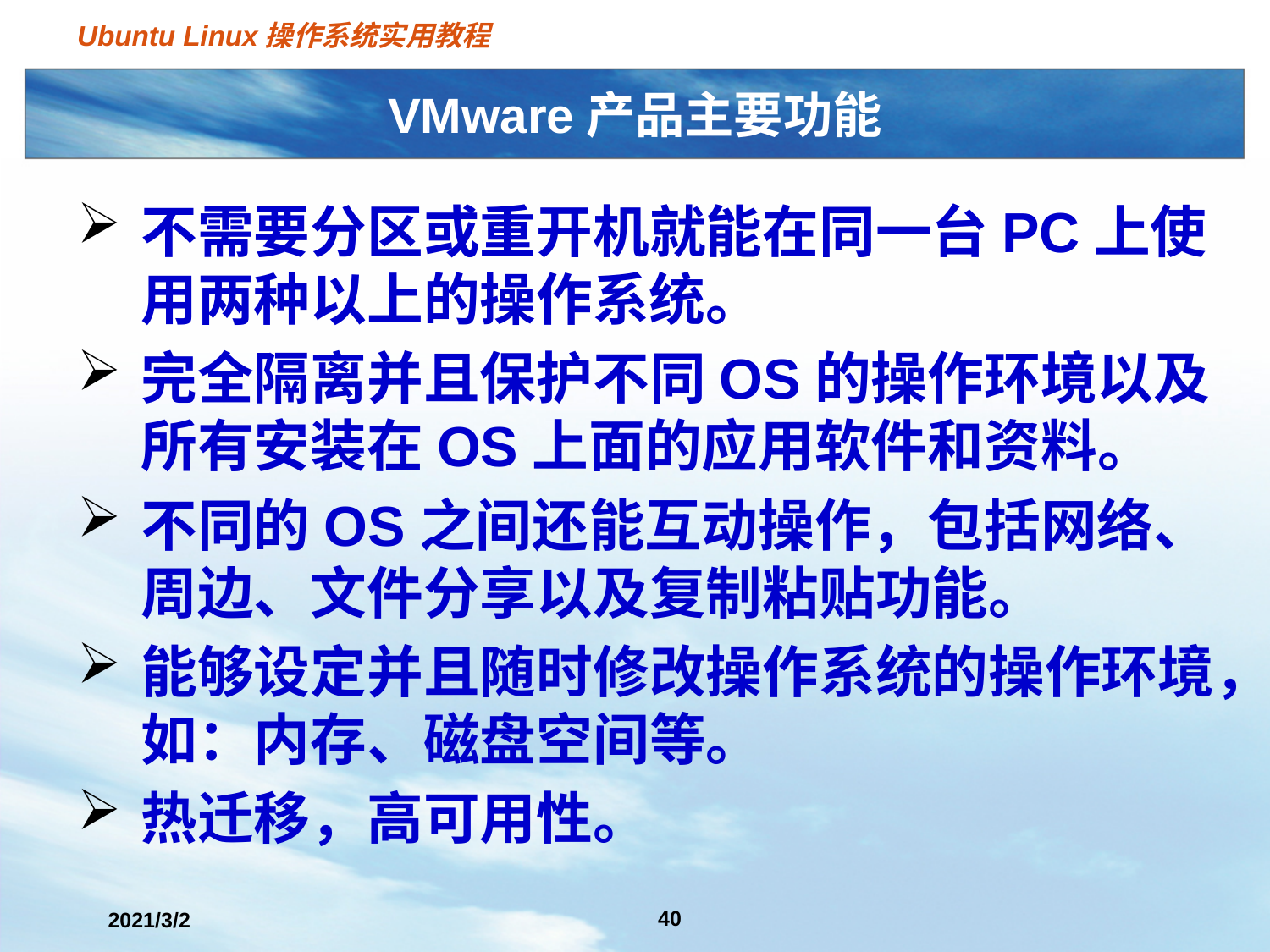

# VMware产品主要功能
不需要分区或重开机就能在同一台PC上使用两种以上的操作系统。
完全隔离并且保护不同OS的操作环境以及所有安装在OS上面的应用软件和资料。
不同的OS之间还能互动操作，包括网络、周边、文件分享以及复制粘贴功能。
能够设定并且随时修改操作系统的操作环境，如：内存、磁盘空间等。
热迁移，高可用性。
40
2021/3/2